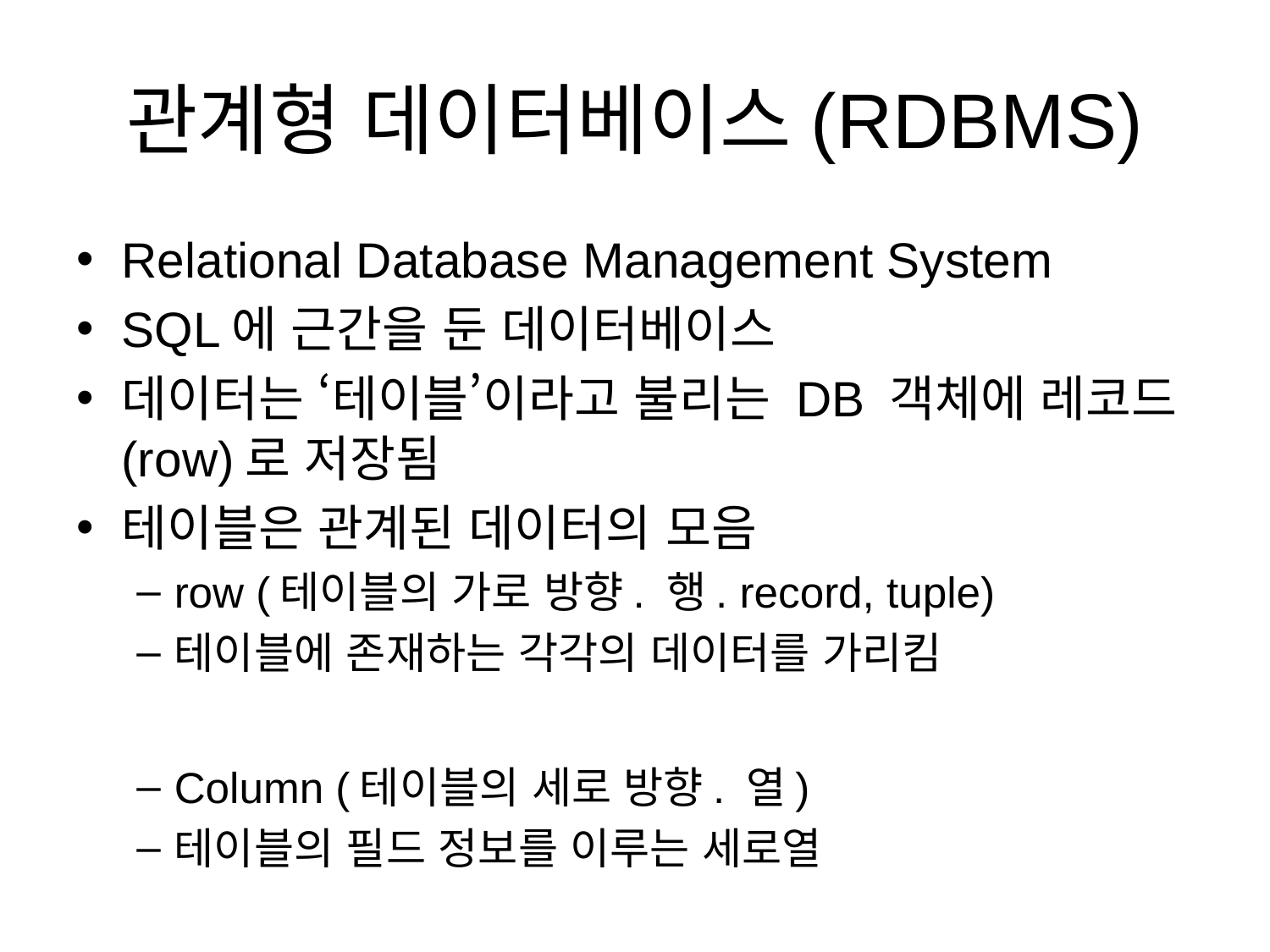

# 관계형 데이터베이스(RDBMS)
Relational Database Management System
SQL에 근간을 둔 데이터베이스
데이터는 ‘테이블’이라고 불리는 DB 객체에 레코드(row)로 저장됨
테이블은 관계된 데이터의 모음
row (테이블의 가로 방향. 행. record, tuple)
테이블에 존재하는 각각의 데이터를 가리킴

Column (테이블의 세로 방향. 열)
테이블의 필드 정보를 이루는 세로열